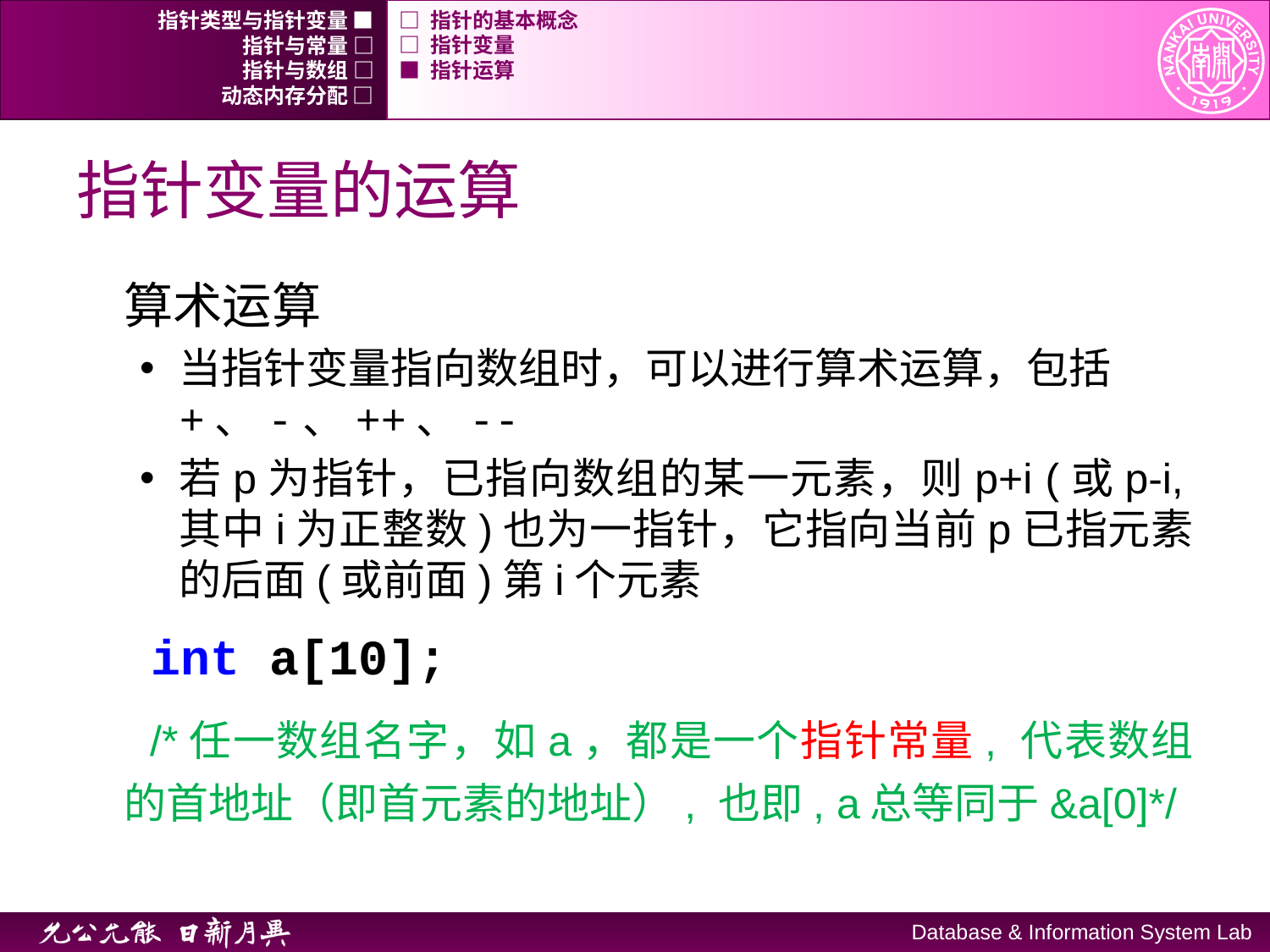

指针类型与指针变量 ■
□ 指针的基本概念
指针与常量 □
□ 指针变量
指针与数组 □
■ 指针运算
动态内存分配 □

# 指针变量的运算
算术运算
当指针变量指向数组时，可以进行算术运算，包括+、-、++、--
若p为指针，已指向数组的某一元素，则p+i (或p-i,其中i为正整数)也为一指针，它指向当前p已指元素的后面(或前面)第i个元素
	  int a[10];
	  /*任一数组名字，如a，都是一个指针常量, 代表数组的首地址（即首元素的地址）, 也即, a总等同于&a[0]*/